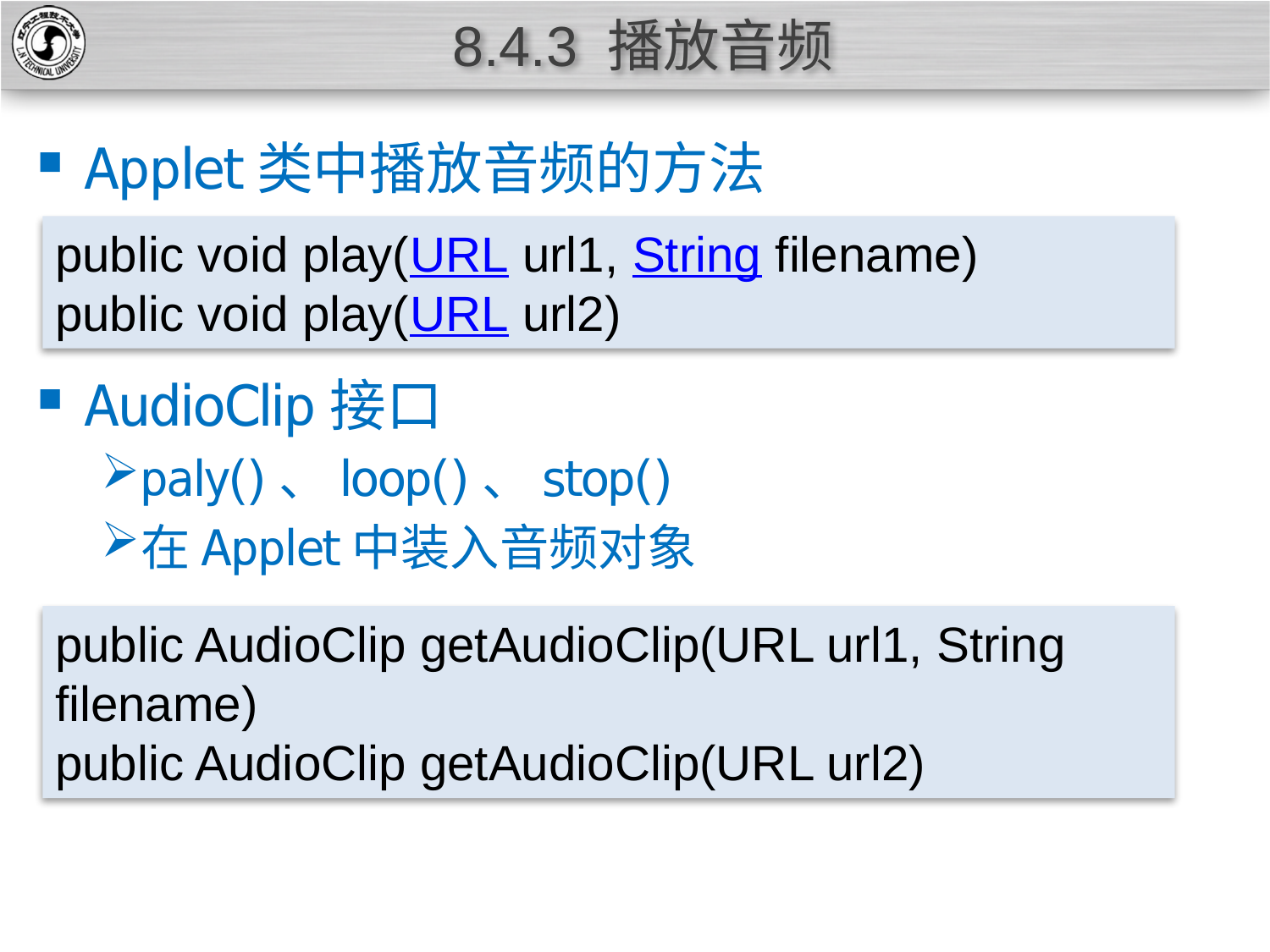

# 8.4.3 播放音频
Applet类中播放音频的方法

AudioClip接口
paly()、loop()、stop()
在Applet中装入音频对象

public void play(URL url1, String filename)
public void play(URL url2)
public AudioClip getAudioClip(URL url1, String filename)
public AudioClip getAudioClip(URL url2)